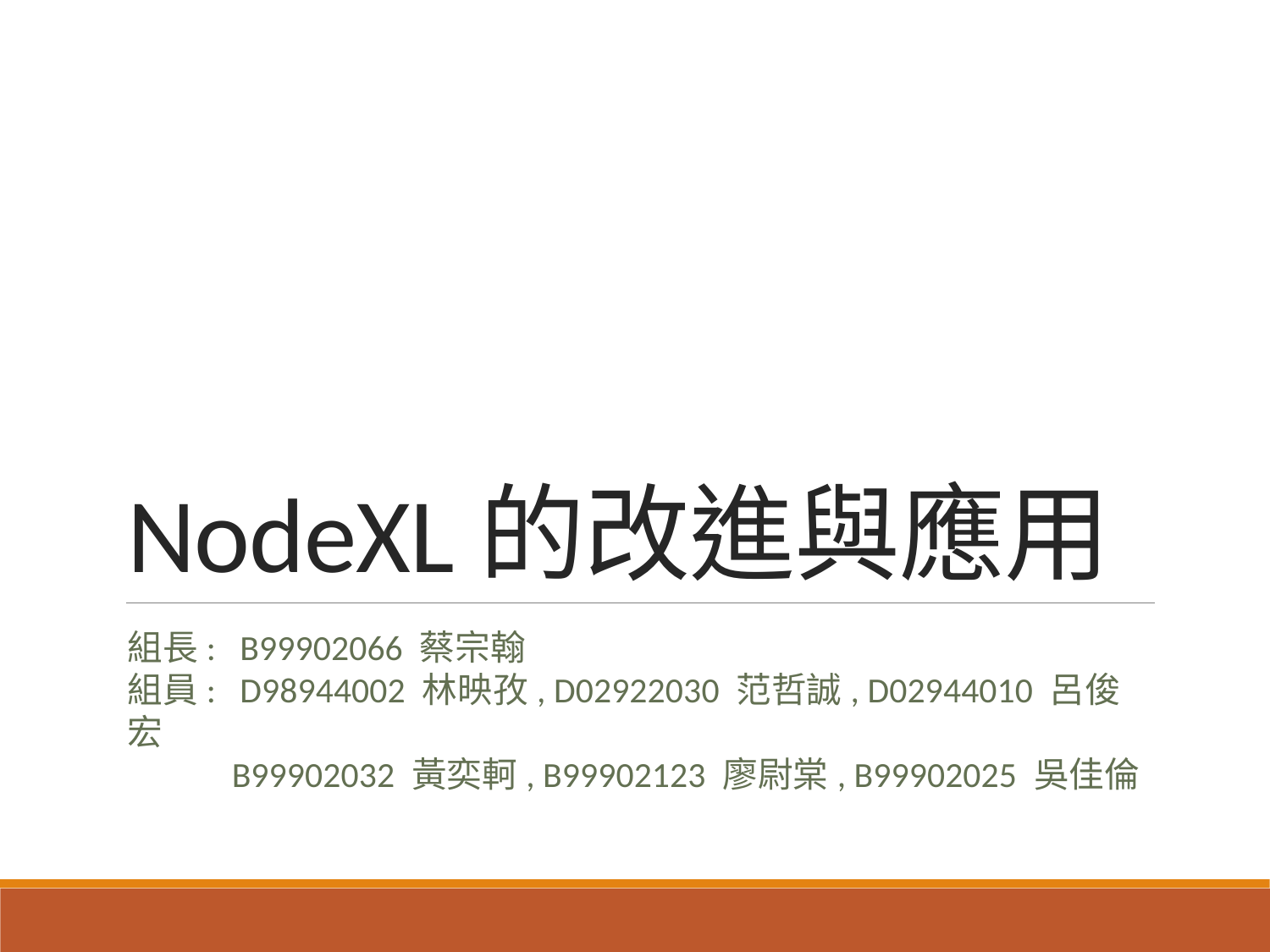

# NodeXL的改進與應用
組長:   B99902066 蔡宗翰
組員:   d98944002 林映孜, d02922030 范哲誠, d02944010 呂俊宏
             b99902032 黃奕軻, b99902123 廖尉棠, b99902025 吳佳倫